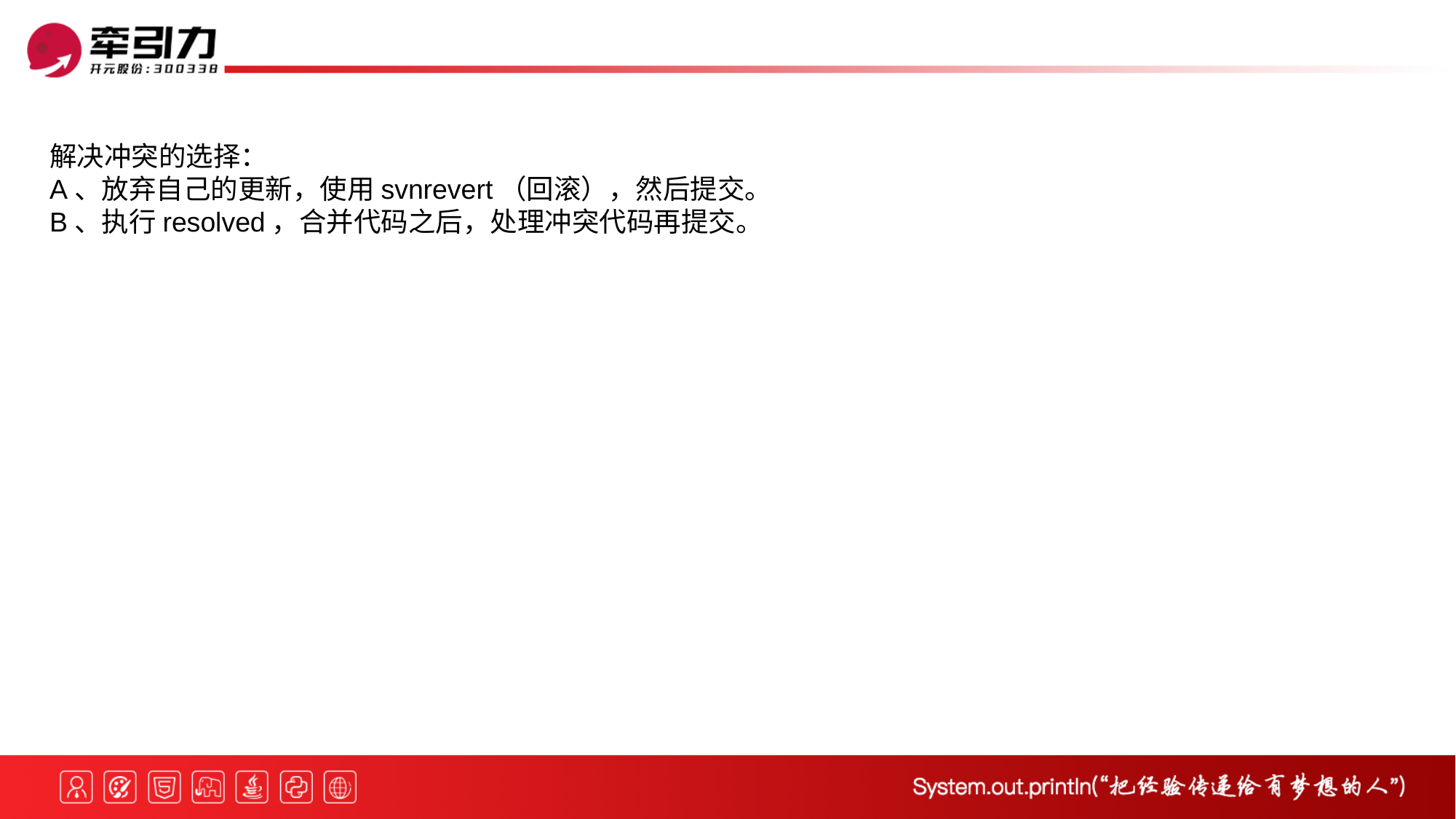

解决冲突的选择：
A、放弃自己的更新，使用svnrevert（回滚），然后提交。
B、执行resolved，合并代码之后，处理冲突代码再提交。